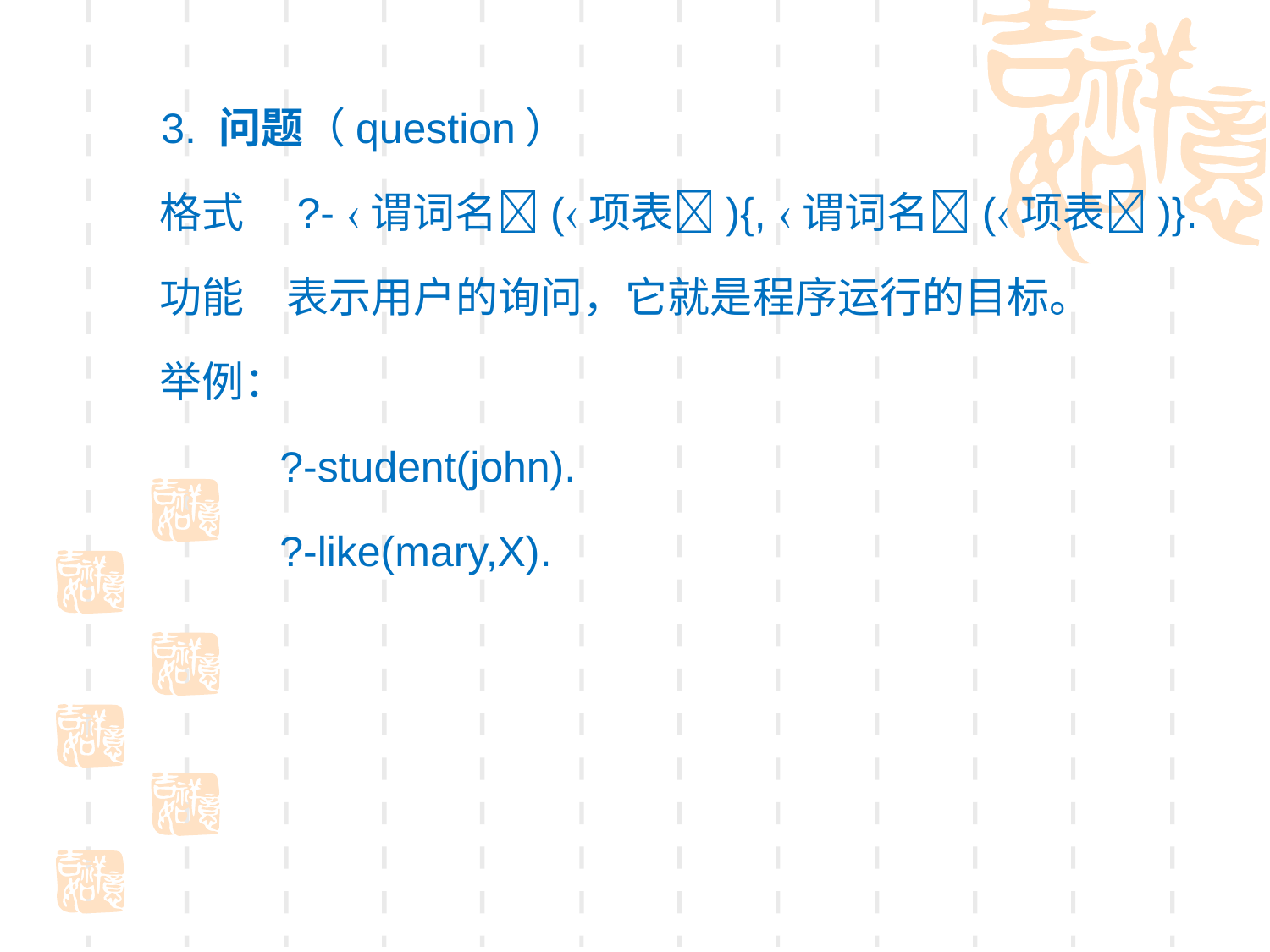

3. 问题（question）
     格式　?- 〈谓词名〉(〈项表〉){, 〈谓词名〉(〈项表〉)}.
     功能　表示用户的询问，它就是程序运行的目标。
     举例：
               ?-student(john).
               ?-like(mary,X).